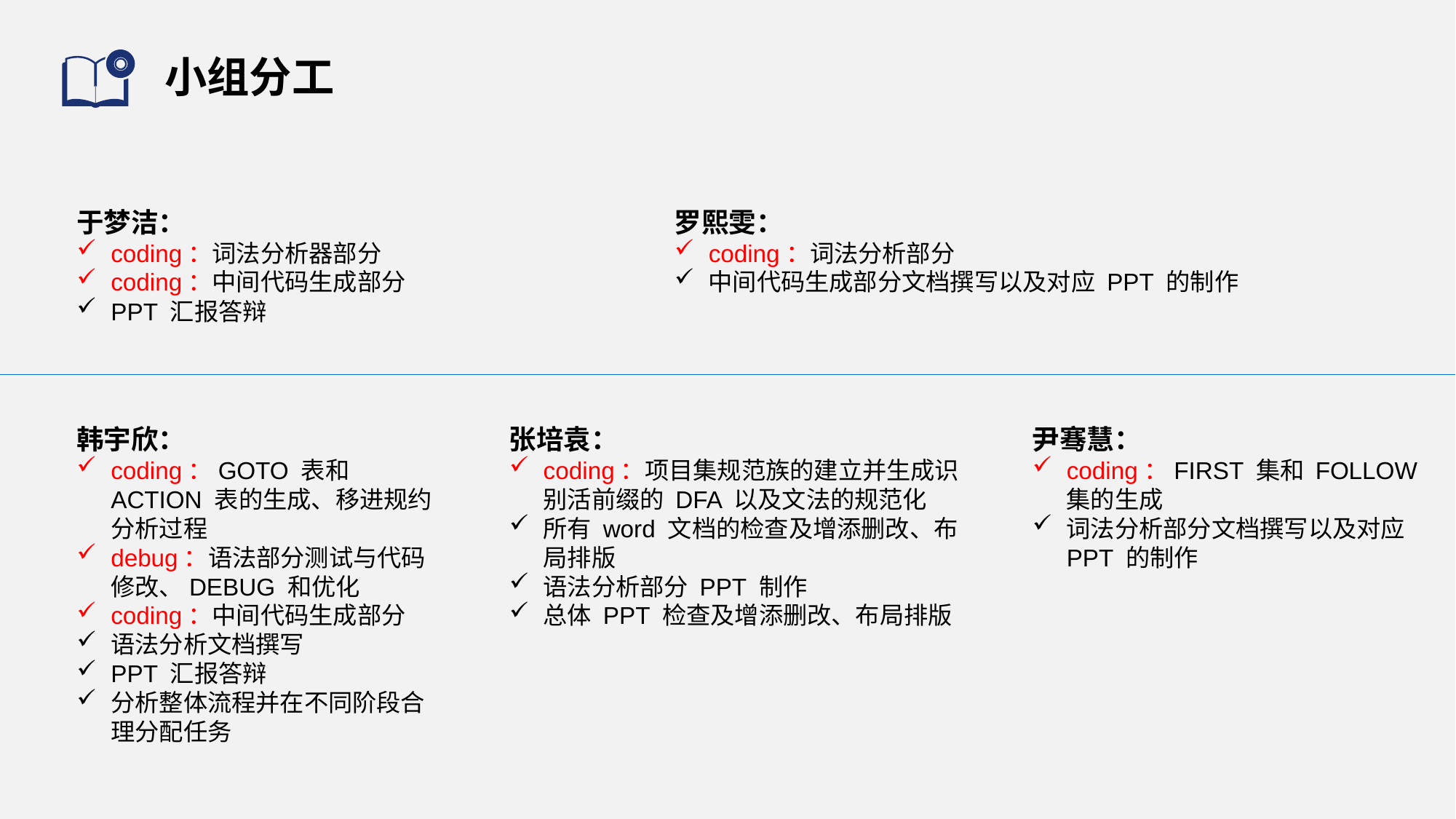

# 小组分工
于梦洁：
coding：词法分析器部分
coding：中间代码生成部分
PPT 汇报答辩
罗熙雯：
coding：词法分析部分
中间代码生成部分文档撰写以及对应 PPT 的制作
韩宇欣：
coding：GOTO 表和 ACTION 表的生成、移进规约分析过程
debug：语法部分测试与代码修改、DEBUG 和优化
coding：中间代码生成部分
语法分析文档撰写
PPT 汇报答辩
分析整体流程并在不同阶段合理分配任务
张培袁：
coding：项目集规范族的建立并生成识别活前缀的 DFA 以及文法的规范化
所有 word 文档的检查及增添删改、布局排版
语法分析部分 PPT 制作
总体 PPT 检查及增添删改、布局排版
尹骞慧：
coding：FIRST 集和 FOLLOW 集的生成
词法分析部分文档撰写以及对应 PPT 的制作